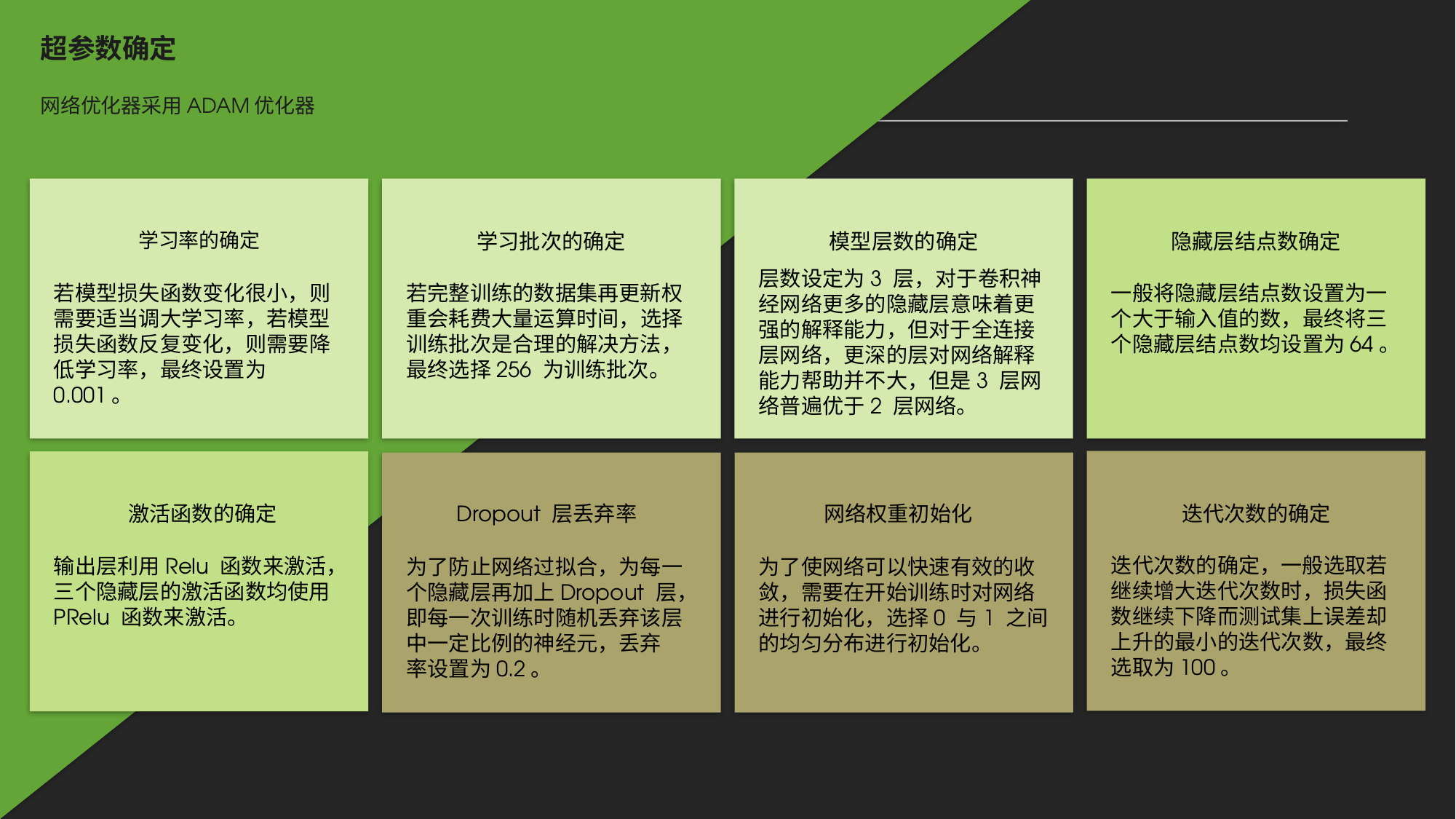

超参数确定
网络优化器采用ADAM优化器

学习批次的确定
若完整训练的数据集再更新权重会耗费大量运算时间，选择训练批次是合理的解决方法，最终选择256 为训练批次。

学习率的确定
若模型损失函数变化很小，则需要适当调大学习率，若模型损失函数反复变化，则需要降低学习率，最终设置为0.001。

模型层数的确定
层数设定为3 层，对于卷积神经网络更多的隐藏层意味着更强的解释能力，但对于全连接层网络，更深的层对网络解释能力帮助并不大，但是3 层网络普遍优于2 层网络。

隐藏层结点数确定
一般将隐藏层结点数设置为一个大于输入值的数，最终将三个隐藏层结点数均设置为64。

迭代次数的确定
迭代次数的确定，一般选取若继续增大迭代次数时，损失函数继续下降而测试集上误差却上升的最小的迭代次数，最终选取为100。

激活函数的确定
输出层利用Relu 函数来激活，三个隐藏层的激活函数均使用PRelu 函数来激活。

Dropout 层丢弃率
为了防止网络过拟合，为每一个隐藏层再加上Dropout 层，即每一次训练时随机丢弃该层中一定比例的神经元，丢弃
率设置为0.2。

网络权重初始化
为了使网络可以快速有效的收敛，需要在开始训练时对网络进行初始化，选择0 与1 之间的均匀分布进行初始化。